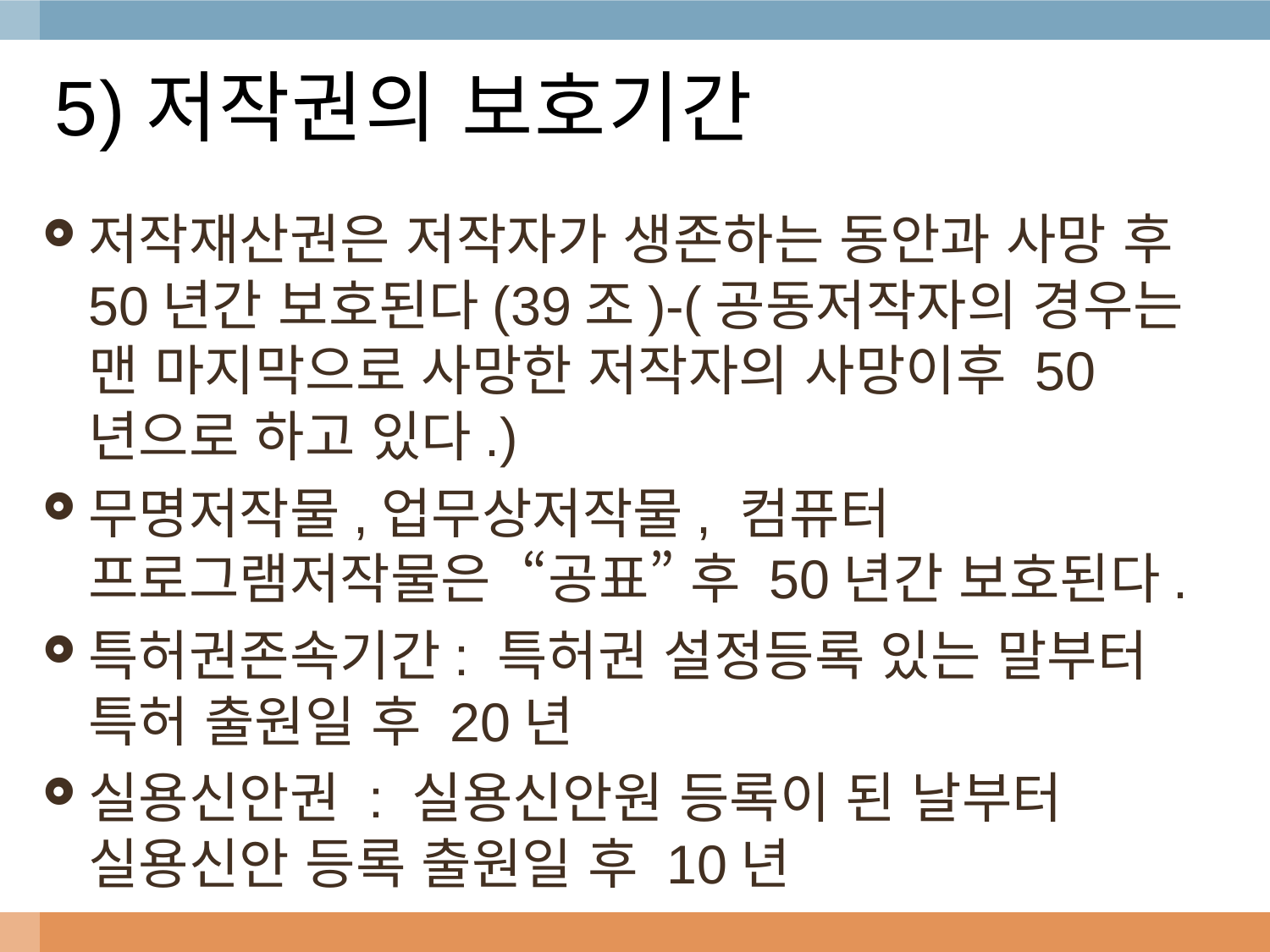

# 5)저작권의 보호기간
저작재산권은 저작자가 생존하는 동안과 사망 후 50년간 보호된다(39조)-(공동저작자의 경우는 맨 마지막으로 사망한 저작자의 사망이후 50년으로 하고 있다.)
무명저작물,업무상저작물, 컴퓨터 프로그램저작물은  “공표” 후 50년간 보호된다.
특허권존속기간: 특허권 설정등록 있는 말부터 특허 출원일 후 20년
실용신안권 : 실용신안원 등록이 된 날부터 실용신안 등록 출원일 후 10년